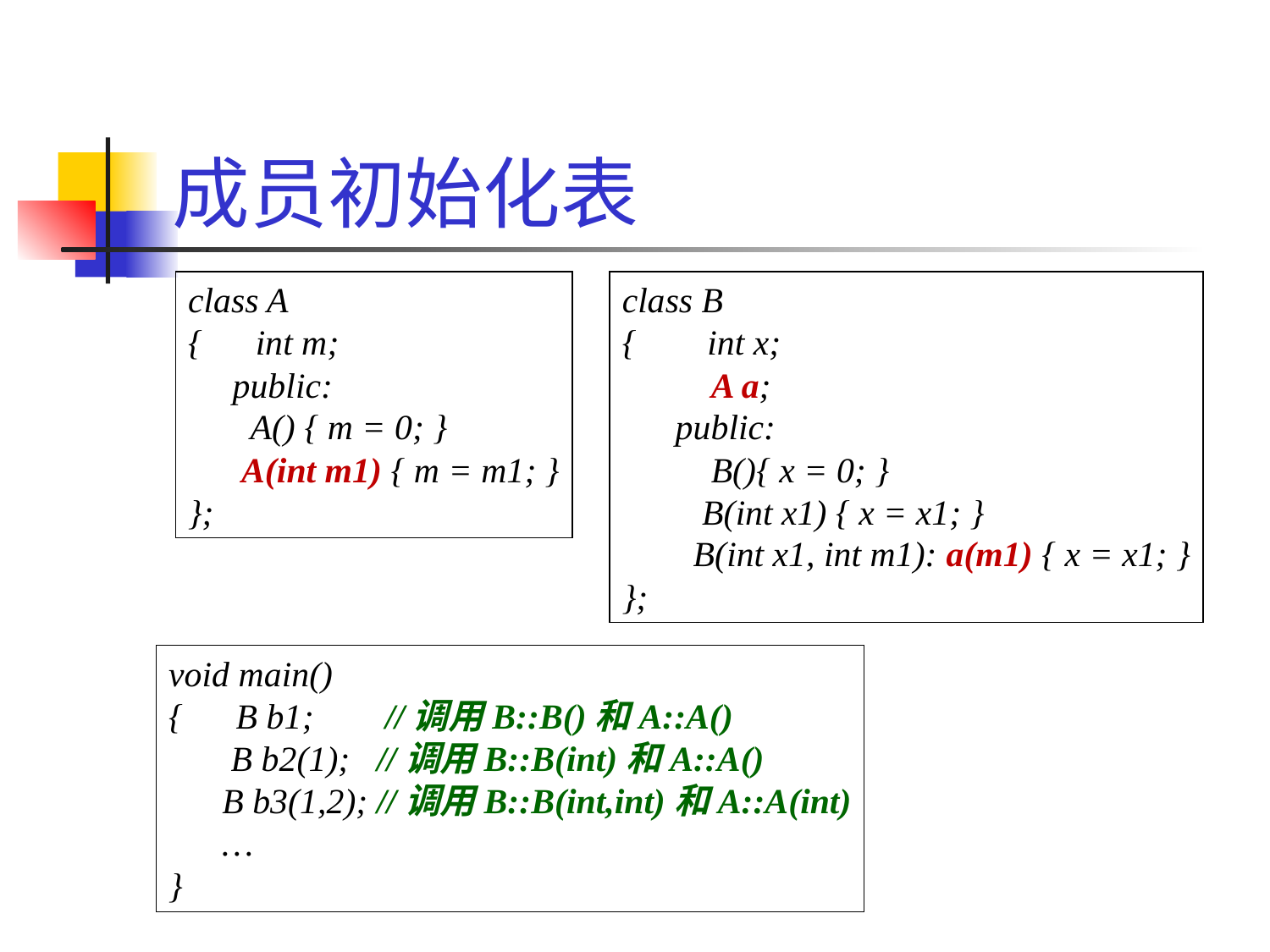

# 成员初始化表
class A
{      int m;
     public:
       A() { m = 0; }
      A(int m1) { m = m1; }
};
class B
{        int x;
          A a;
      public:
          B(){ x = 0; }
         B(int x1) { x = x1; }
        B(int x1, int m1): a(m1) { x = x1; }
};
void main()
{      B b1;        //调用B::B()和A::A()
       B b2(1);   //调用B::B(int)和A::A()
      B b3(1,2); //调用B::B(int,int)和A::A(int)
      …
}